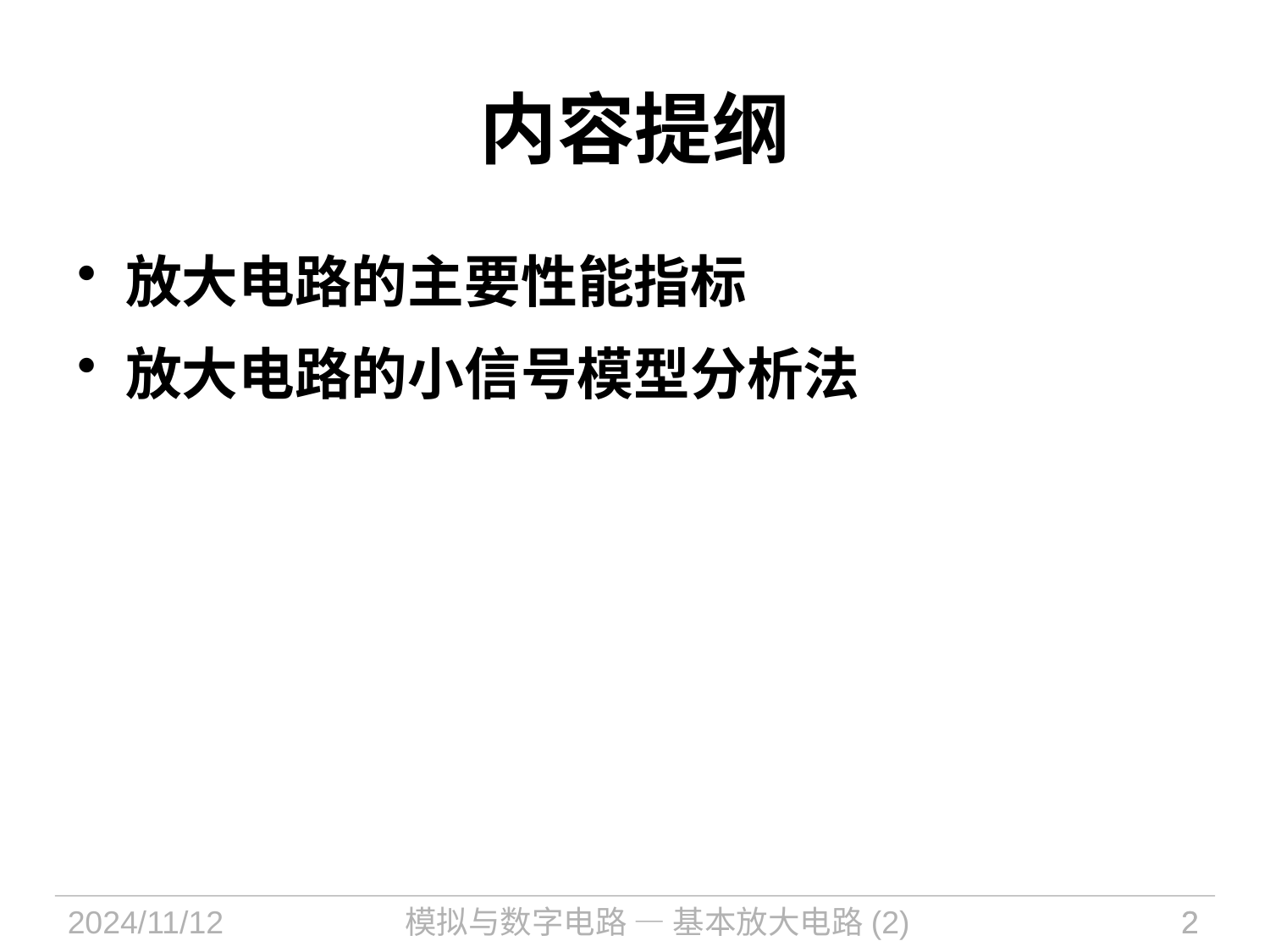

内容提纲
放大电路的主要性能指标
放大电路的小信号模型分析法

2024/11/12
模拟与数字电路 — 基本放大电路(2)
2
2